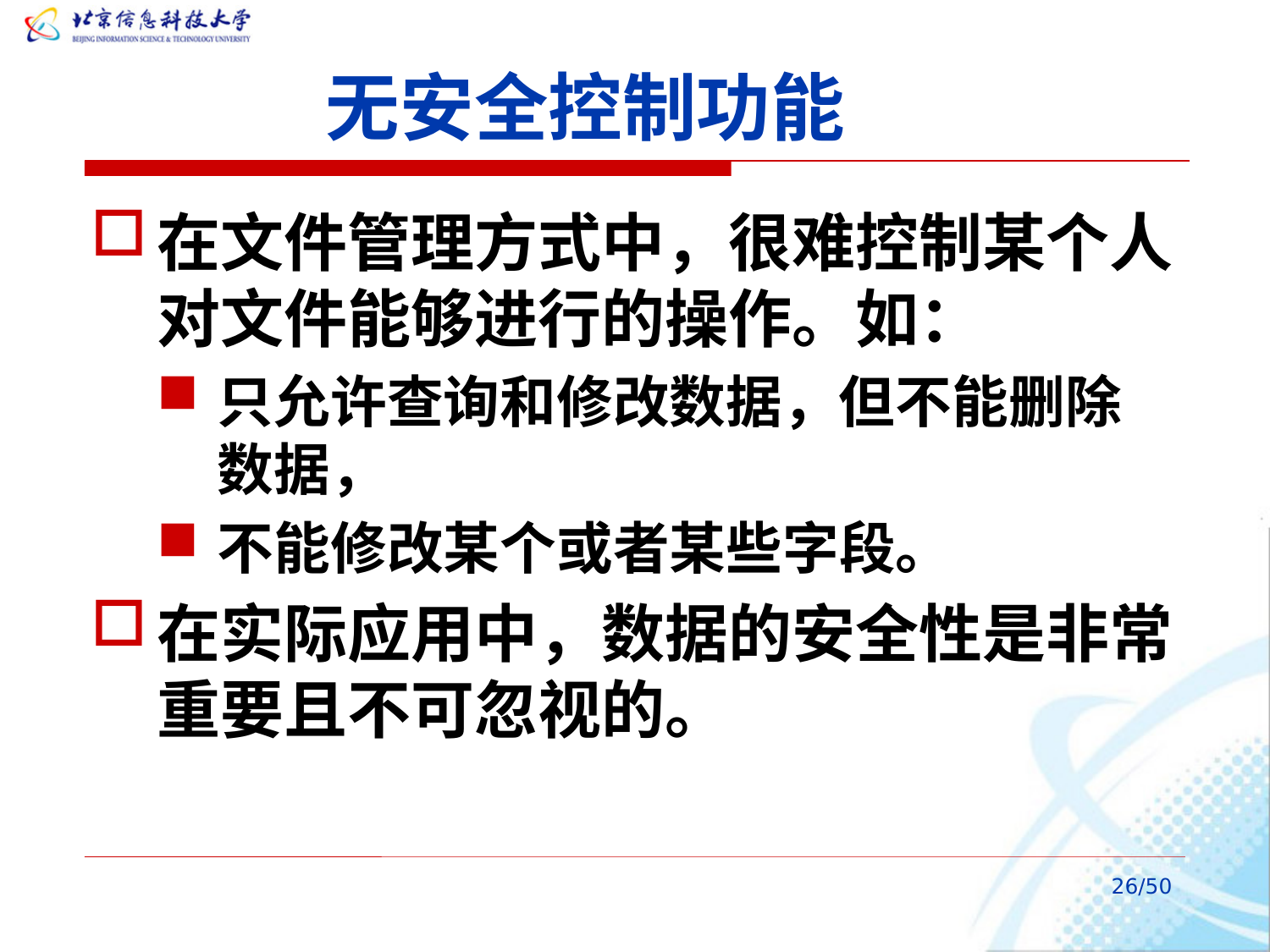

# 无安全控制功能
在文件管理方式中，很难控制某个人对文件能够进行的操作。如：
只允许查询和修改数据，但不能删除数据，
不能修改某个或者某些字段。
在实际应用中，数据的安全性是非常重要且不可忽视的。

26/50